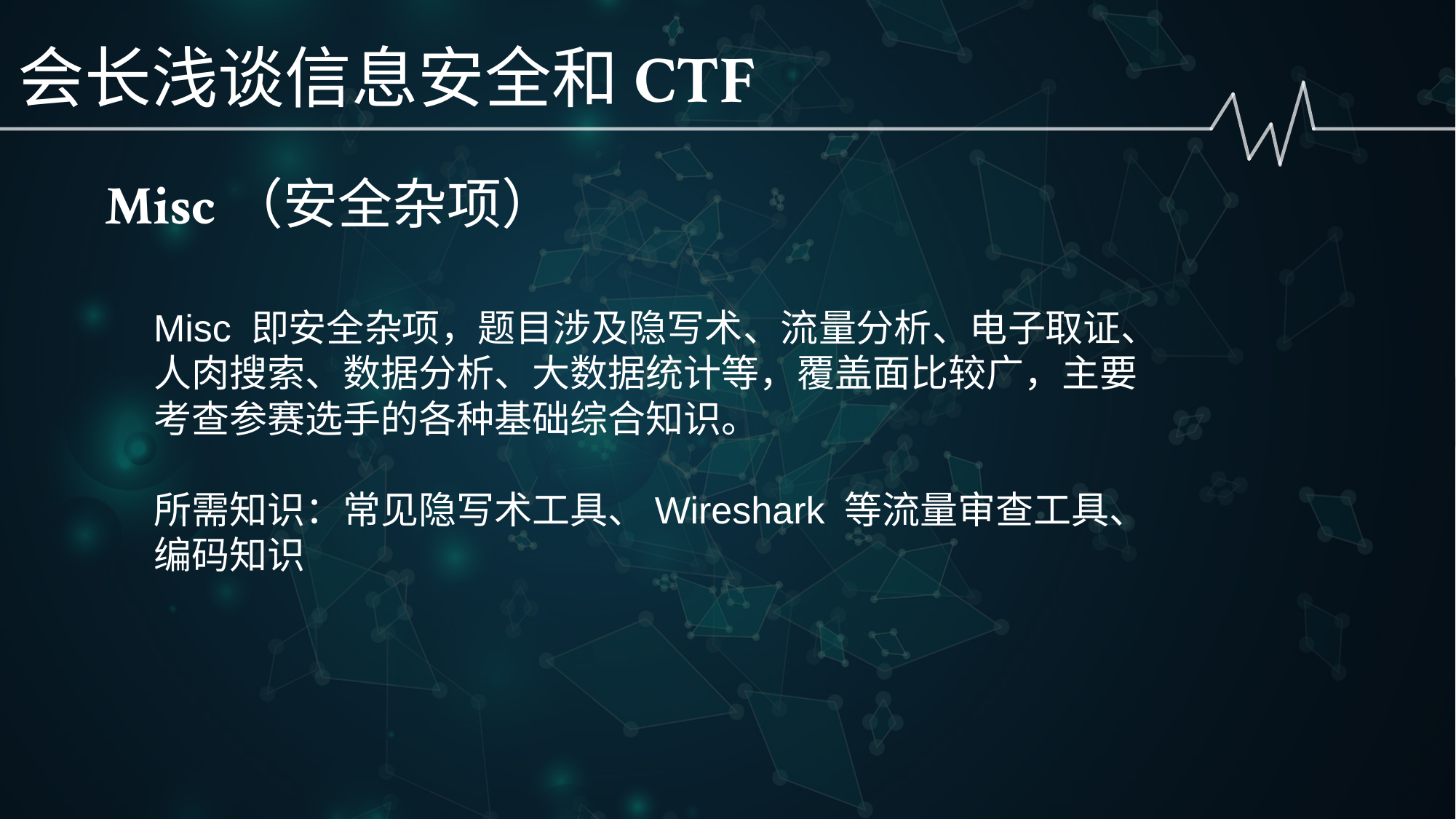

会长浅谈信息安全和CTF
Misc（安全杂项）
Misc 即安全杂项，题目涉及隐写术、流量分析、电子取证、人肉搜索、数据分析、大数据统计等，覆盖面比较广，主要考查参赛选手的各种基础综合知识。

所需知识：常见隐写术工具、Wireshark 等流量审查工具、编码知识